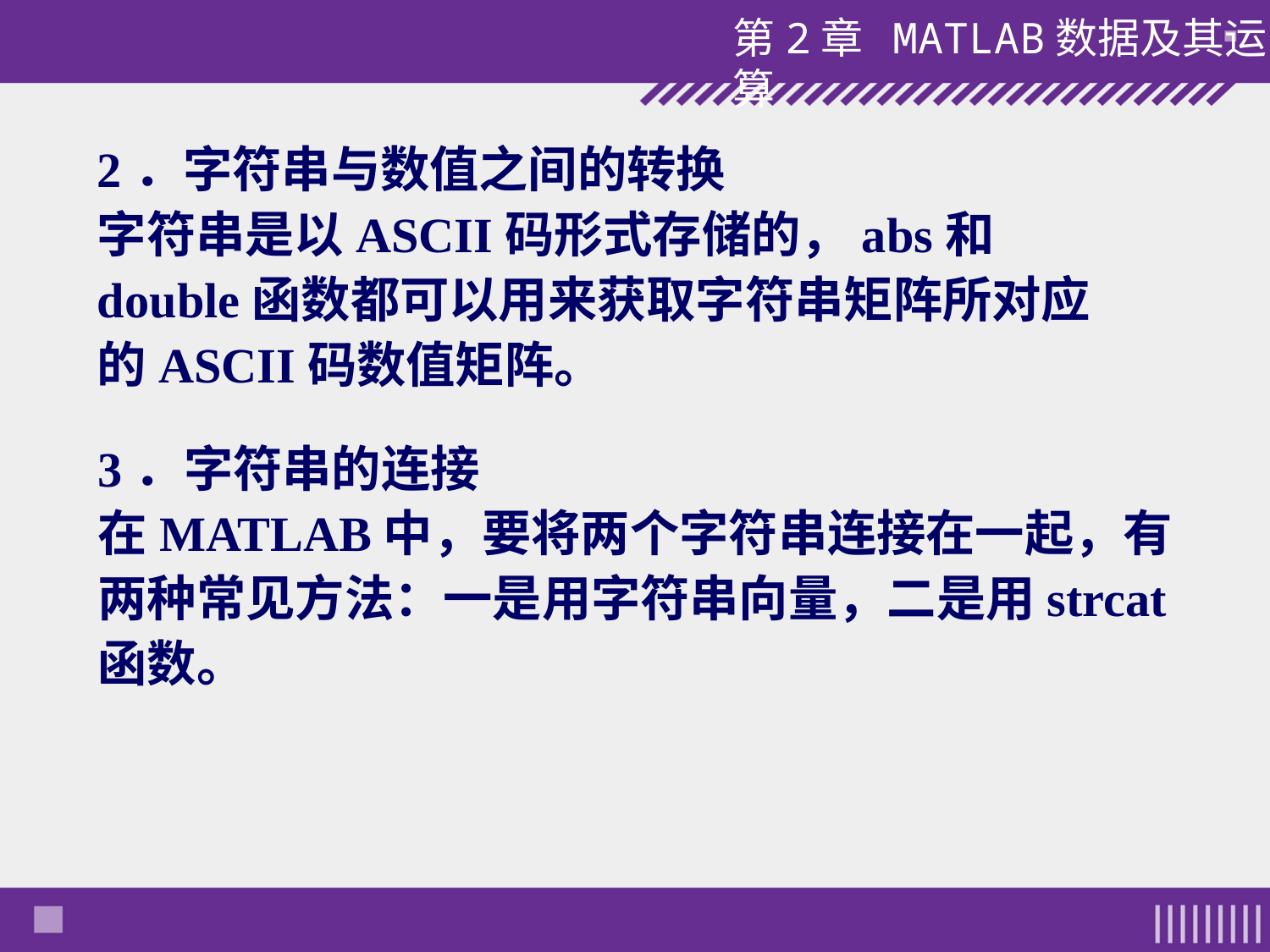

2．字符串与数值之间的转换
字符串是以ASCII码形式存储的，abs和double函数都可以用来获取字符串矩阵所对应的ASCII码数值矩阵。
3．字符串的连接
在MATLAB中，要将两个字符串连接在一起，有两种常见方法：一是用字符串向量，二是用strcat函数。